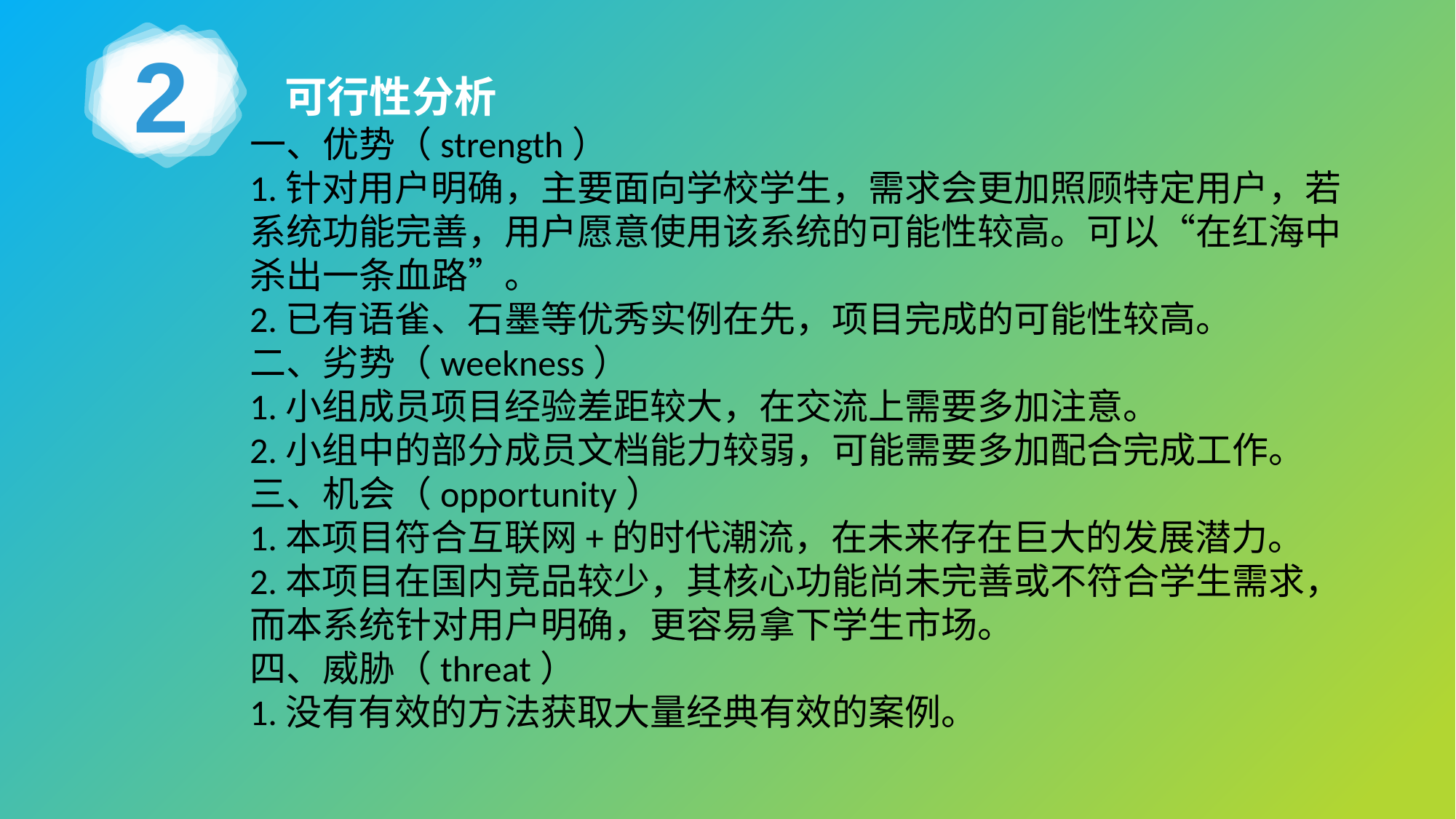

2

可行性分析
一、优势（strength）
1.针对用户明确，主要面向学校学生，需求会更加照顾特定用户，若系统功能完善，用户愿意使用该系统的可能性较高。可以“在红海中杀出一条血路”。
2.已有语雀、石墨等优秀实例在先，项目完成的可能性较高。
二、劣势（weekness）
1.小组成员项目经验差距较大，在交流上需要多加注意。
2.小组中的部分成员文档能力较弱，可能需要多加配合完成工作。
三、机会（opportunity）
1.本项目符合互联网+的时代潮流，在未来存在巨大的发展潜力。
2.本项目在国内竞品较少，其核心功能尚未完善或不符合学生需求，而本系统针对用户明确，更容易拿下学生市场。
四、威胁（threat）
1.没有有效的方法获取大量经典有效的案例。